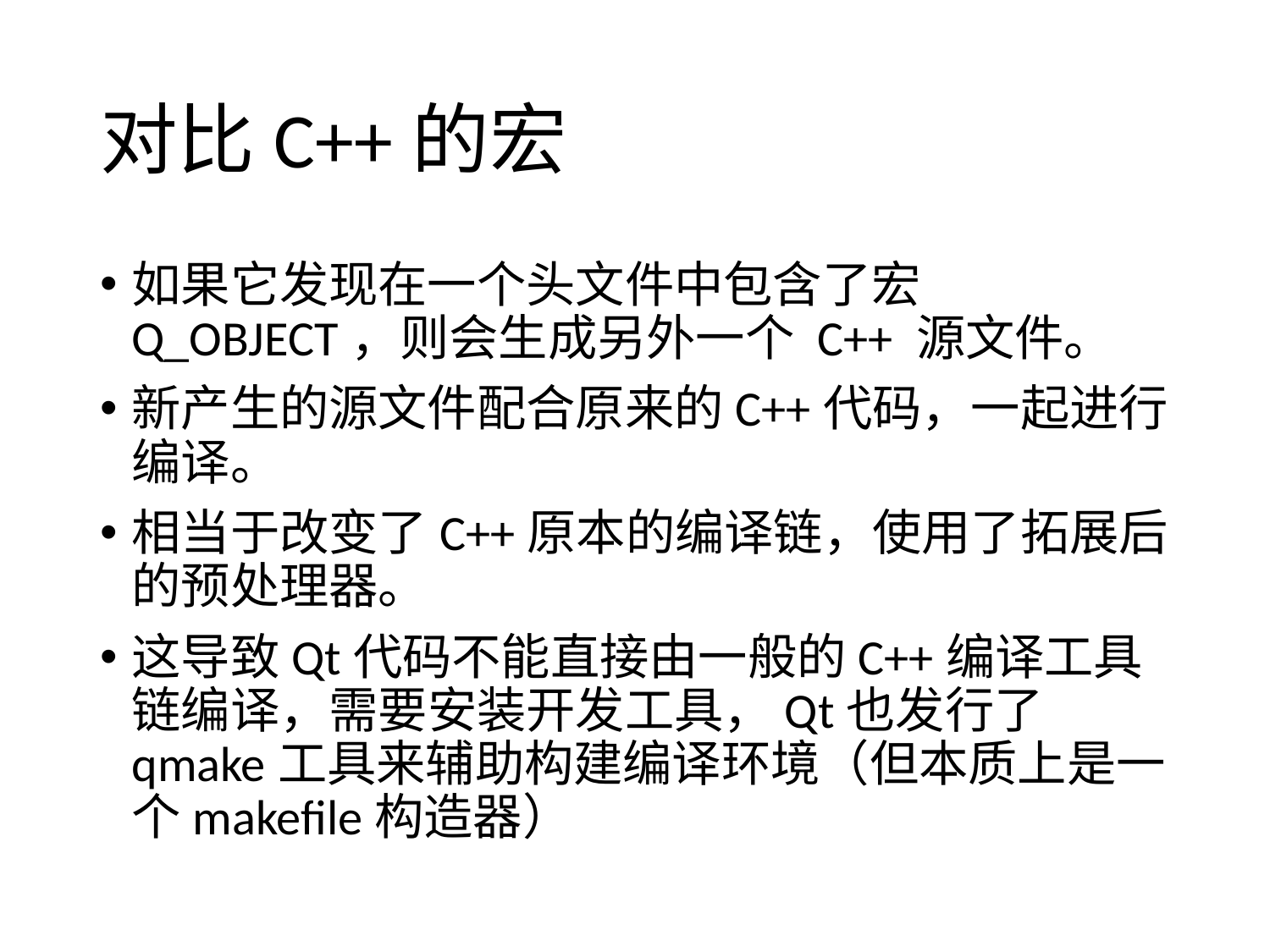

# 对比C++的宏
如果它发现在一个头文件中包含了宏 Q_OBJECT，则会生成另外一个 C++ 源文件。
新产生的源文件配合原来的C++代码，一起进行编译。
相当于改变了C++原本的编译链，使用了拓展后的预处理器。
这导致Qt代码不能直接由一般的C++编译工具链编译，需要安装开发工具，Qt也发行了qmake工具来辅助构建编译环境（但本质上是一个makefile构造器）